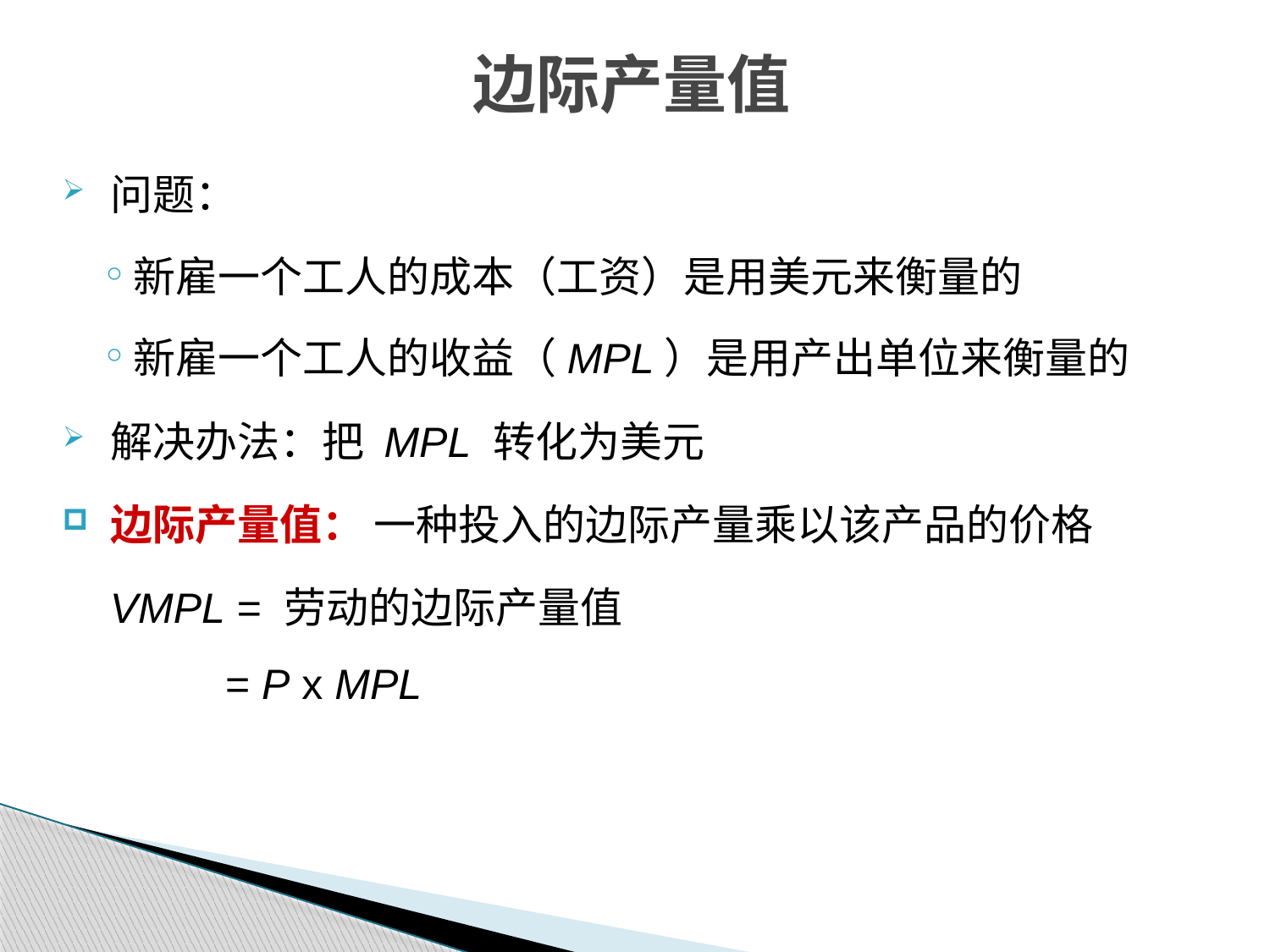

边际产量值
问题：
新雇一个工人的成本（工资）是用美元来衡量的
新雇一个工人的收益（MPL）是用产出单位来衡量的
解决办法：把 MPL 转化为美元
边际产量值： 一种投入的边际产量乘以该产品的价格
	 VMPL = 劳动的边际产量值
	= P x MPL